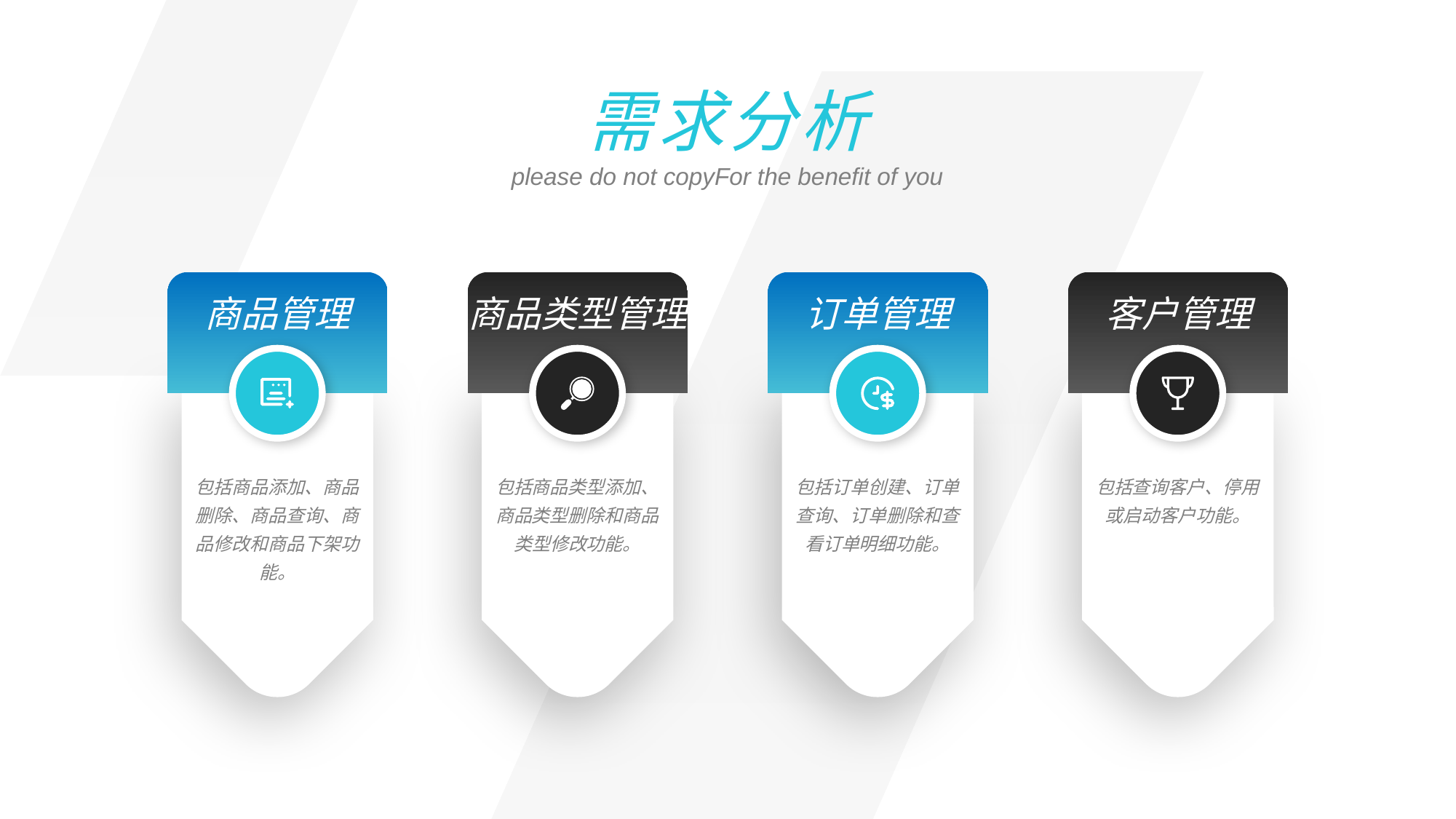

需求分析
please do not copyFor the benefit of you

商品管理
商品类型管理
订单管理
客户管理

包括商品添加、商品删除、商品查询、商品修改和商品下架功 能。
包括商品类型添加、商品类型删除和商品类型修改功能。
包括订单创建、订单查询、订单删除和查看订单明细功能。
包括查询客户、停用或启动客户功能。